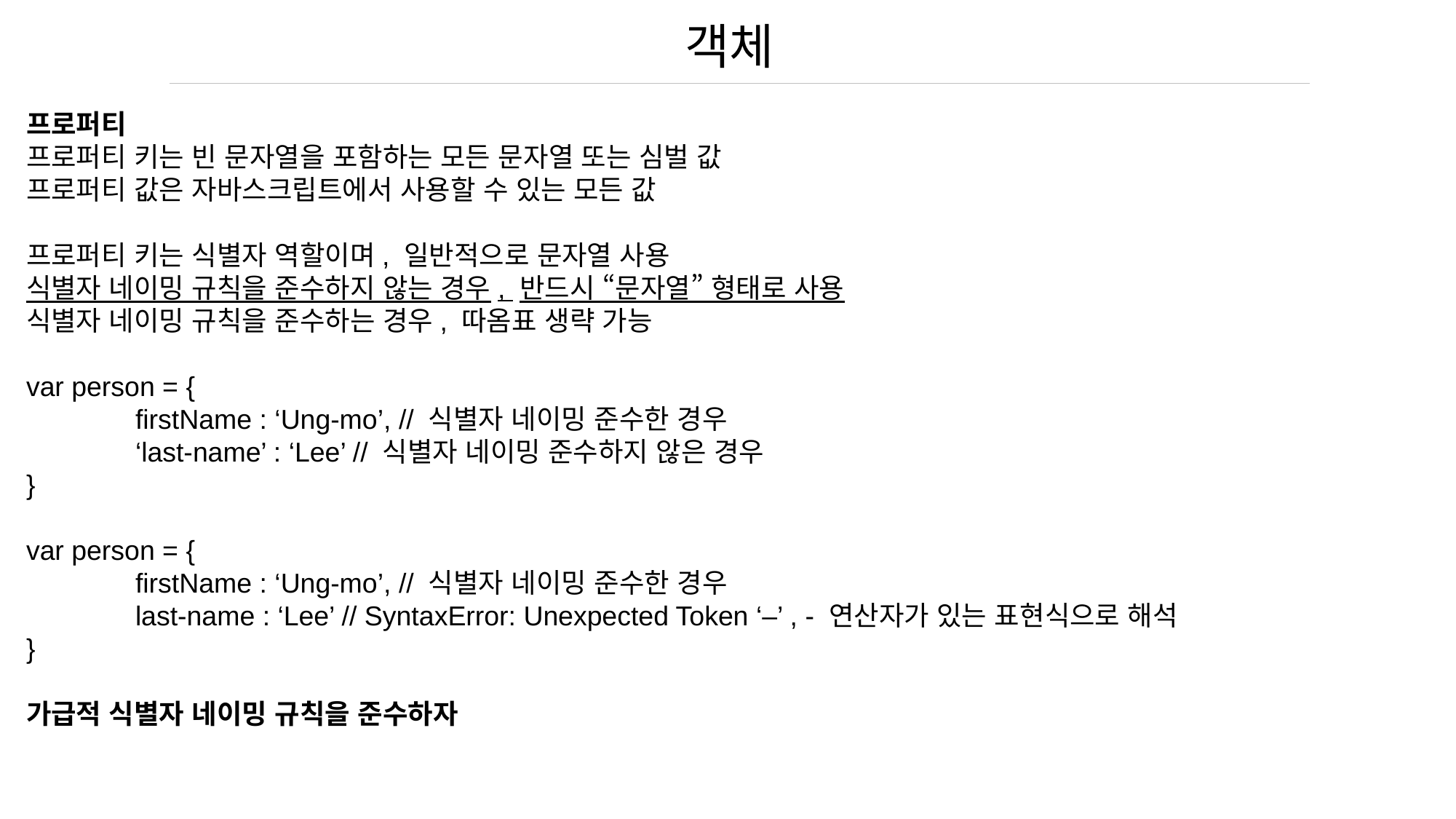

객체
프로퍼티
프로퍼티 키는 빈 문자열을 포함하는 모든 문자열 또는 심벌 값
프로퍼티 값은 자바스크립트에서 사용할 수 있는 모든 값

프로퍼티 키는 식별자 역할이며, 일반적으로 문자열 사용
식별자 네이밍 규칙을 준수하지 않는 경우, 반드시 “문자열” 형태로 사용
식별자 네이밍 규칙을 준수하는 경우, 따옴표 생략 가능

var person = {
	firstName : ‘Ung-mo’, // 식별자 네이밍 준수한 경우
	‘last-name’ : ‘Lee’ // 식별자 네이밍 준수하지 않은 경우
}

var person = {
	firstName : ‘Ung-mo’, // 식별자 네이밍 준수한 경우
	last-name : ‘Lee’ // SyntaxError: Unexpected Token ‘–’ , - 연산자가 있는 표현식으로 해석
}

가급적 식별자 네이밍 규칙을 준수하자